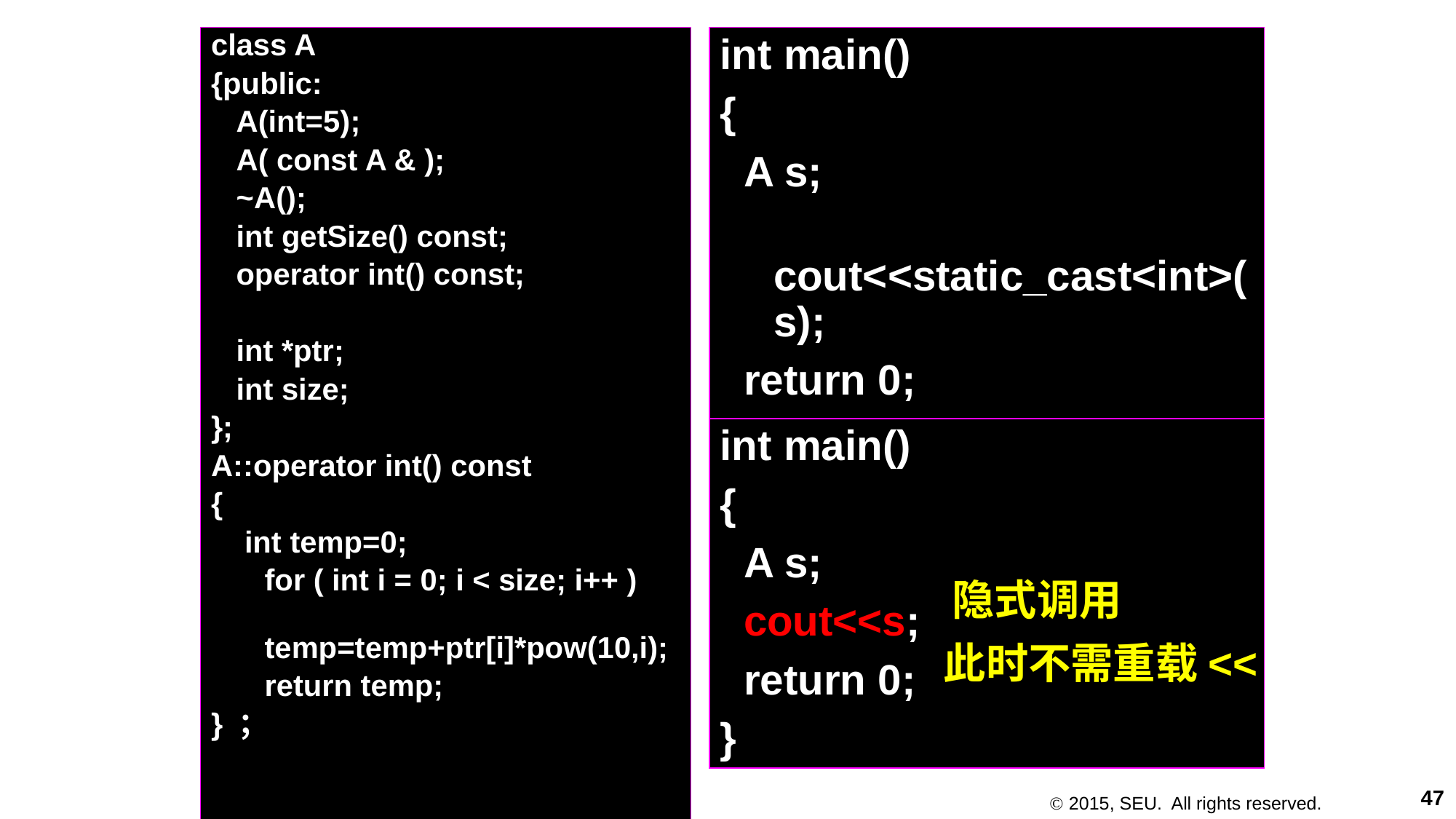

int main()
{
  A s;
 cout<<static_cast<int>(s);
  return 0;
}
class A
{public:
   A(int=5);
   A( const A & );
   ~A();
   int getSize() const;
   operator int() const;

   int *ptr;
   int size;
};
A::operator int() const
{
    int temp=0;
	for ( int i = 0; i < size; i++ )
        temp=temp+ptr[i]*pow(10,i);
	return temp;
} ；

int main()
{
  A s;
  cout<<s;
  return 0;
}
隐式调用
此时不需重载<<